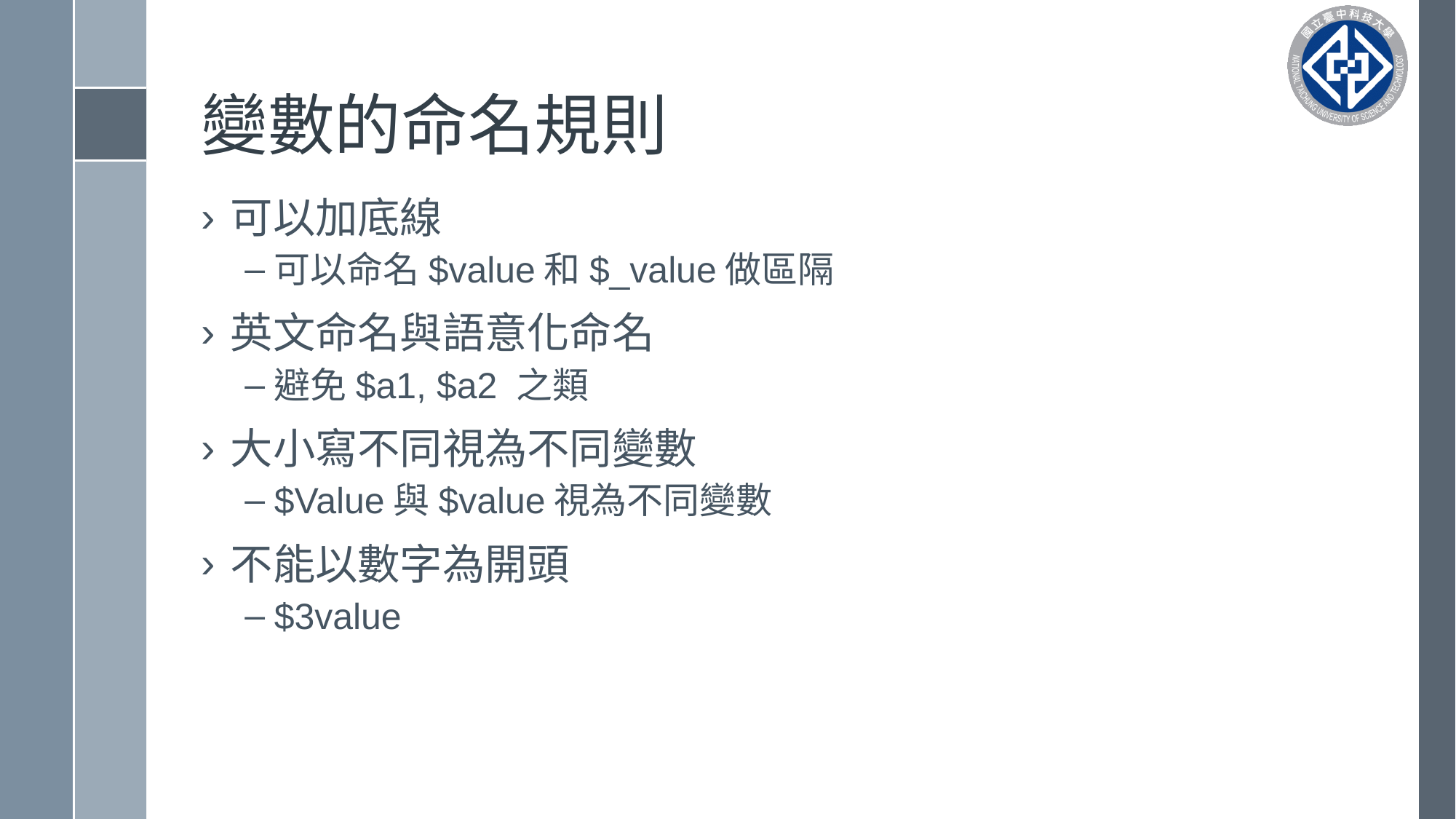

# 變數的命名規則
可以加底線
可以命名$value和$_value做區隔
英文命名與語意化命名
避免$a1, $a2 之類
大小寫不同視為不同變數
$Value與$value視為不同變數
不能以數字為開頭
$3value